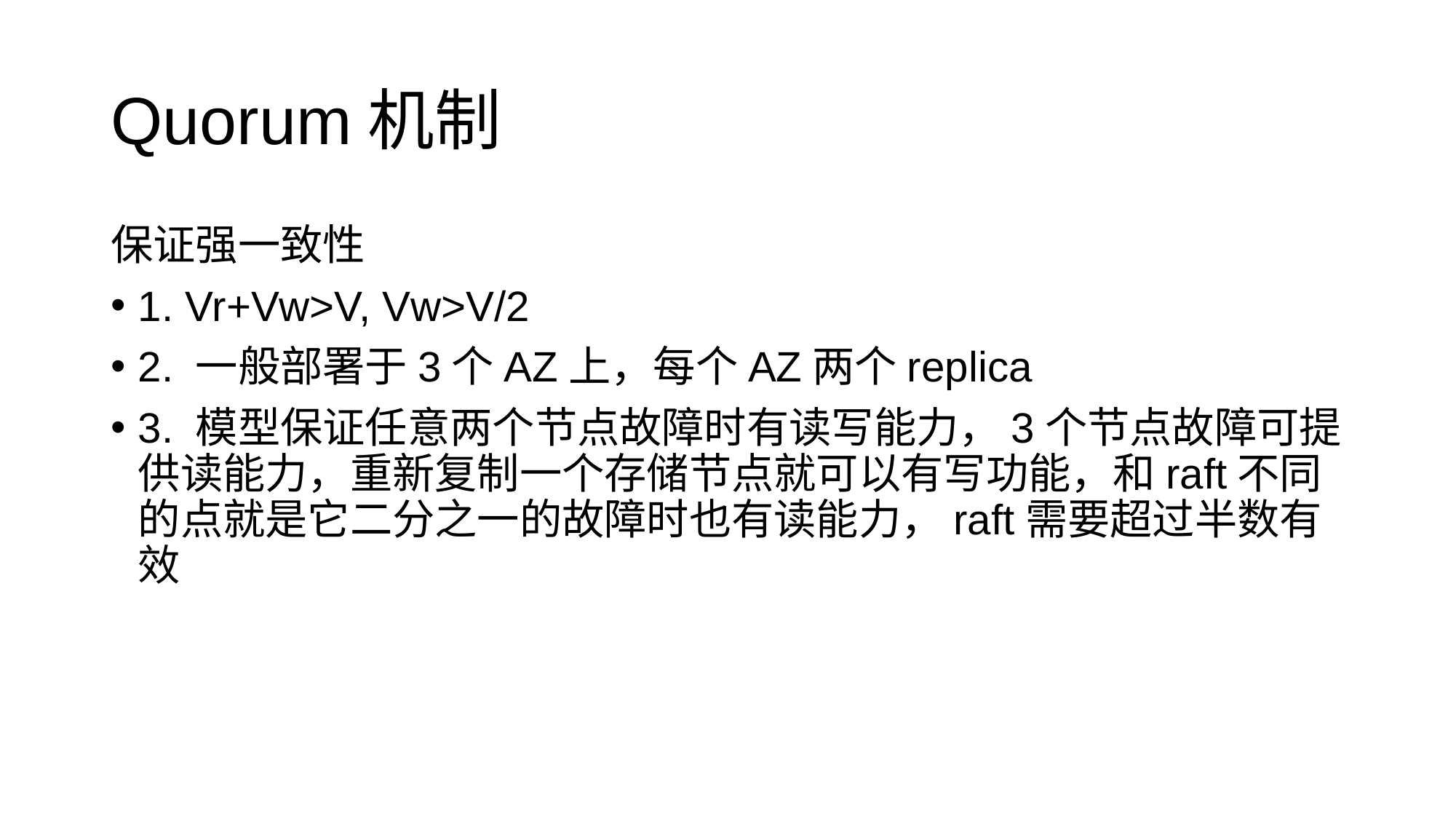

# Quorum机制
保证强一致性
1. Vr+Vw>V, Vw>V/2
2. 一般部署于3个AZ上，每个AZ两个replica
3. 模型保证任意两个节点故障时有读写能力，3个节点故障可提供读能力，重新复制一个存储节点就可以有写功能，和raft不同的点就是它二分之一的故障时也有读能力，raft需要超过半数有效